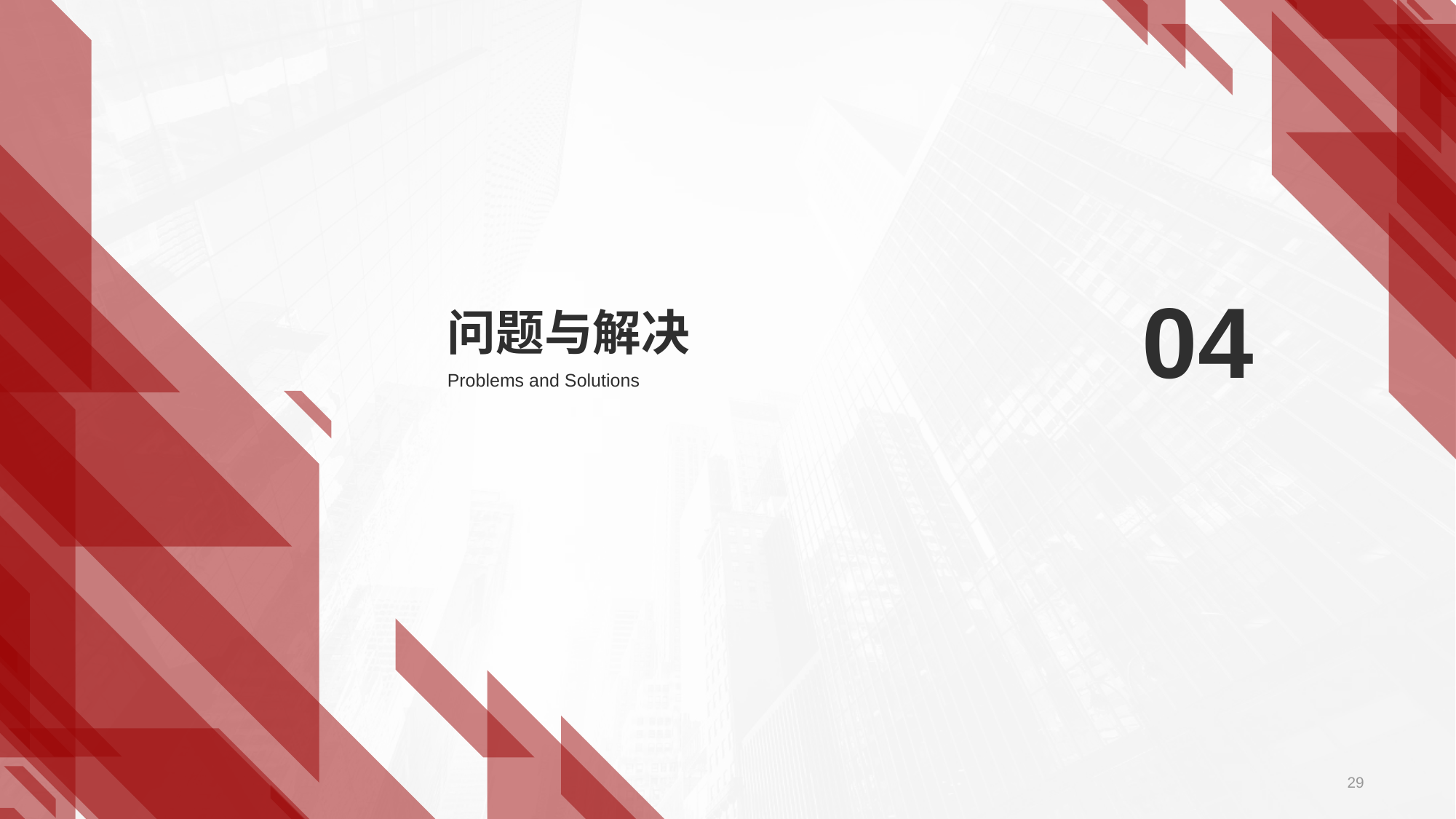

04
# 问题与解决
Problems and Solutions
29